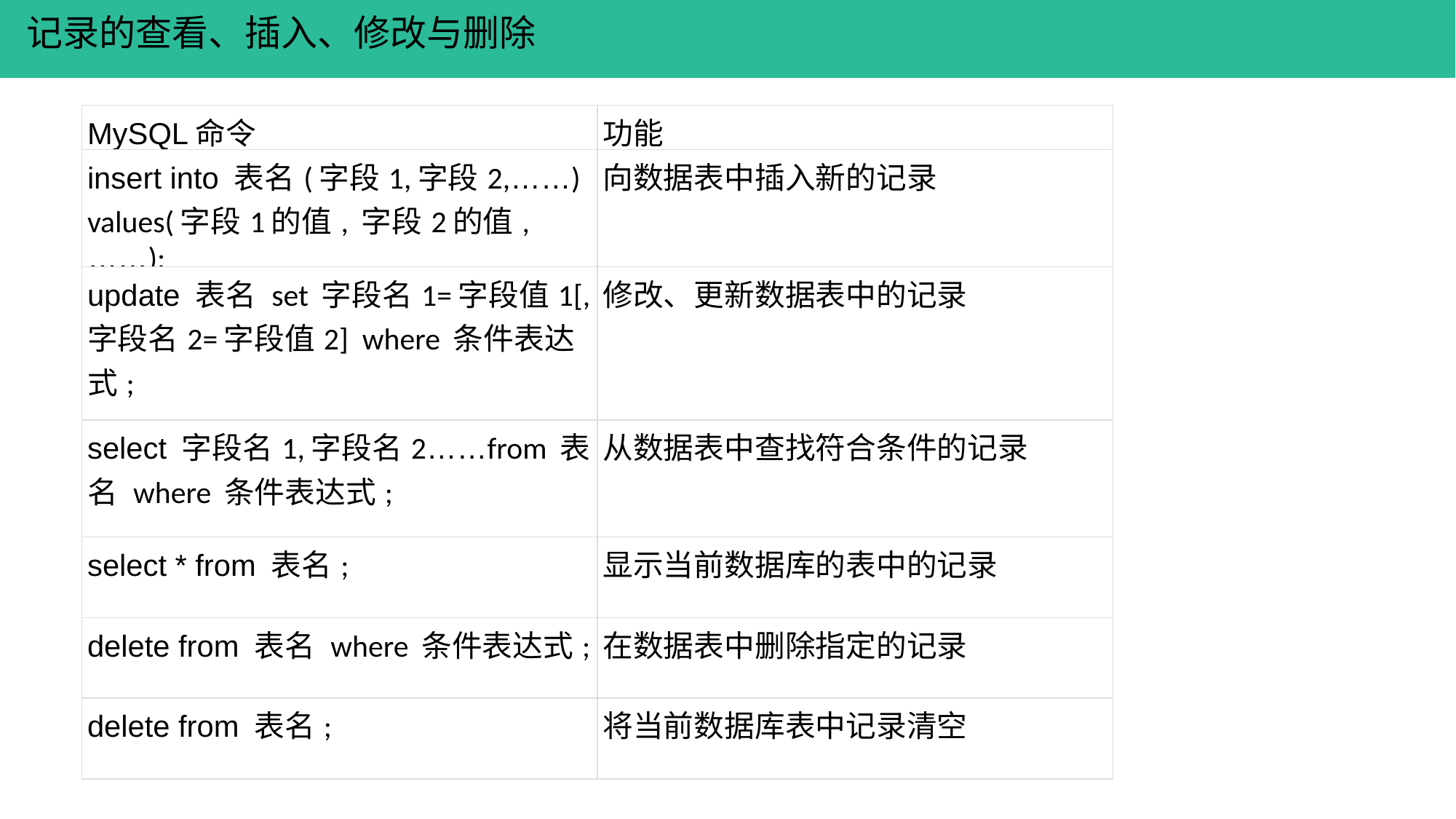

记录的查看、插入、修改与删除
| MySQL命令 | 功能 |
| --- | --- |
| insert into 表名(字段1,字段2,……) values(字段1的值, 字段2的值,……); | 向数据表中插入新的记录 |
| update 表名 set 字段名1=字段值1[,字段名2=字段值2]  where 条件表达式; | 修改、更新数据表中的记录 |
| select 字段名1,字段名2……from 表名 where 条件表达式; | 从数据表中查找符合条件的记录 |
| select \* from 表名; | 显示当前数据库的表中的记录 |
| delete from 表名 where 条件表达式; | 在数据表中删除指定的记录 |
| delete from 表名; | 将当前数据库表中记录清空 |